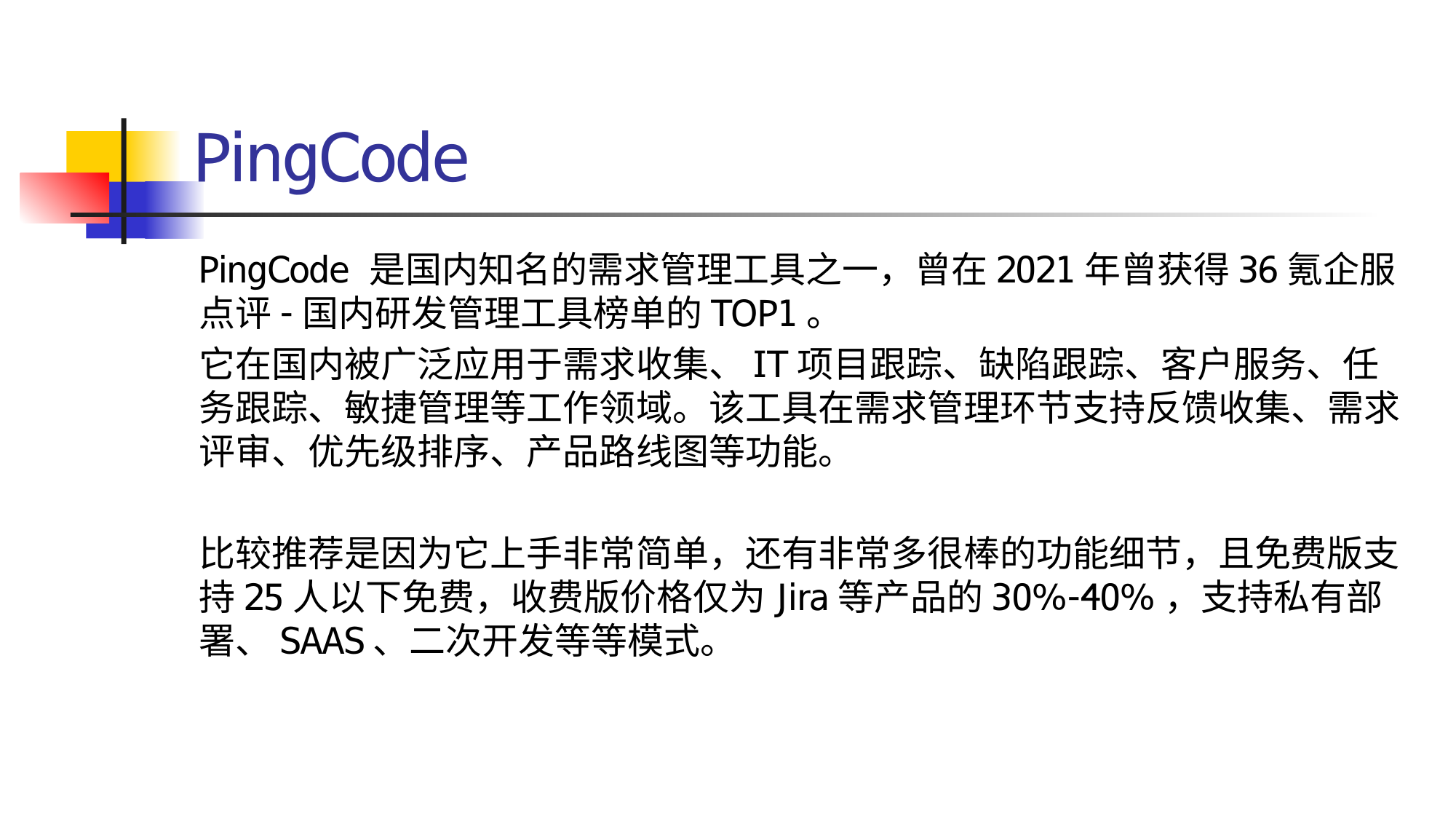

# PingCode
PingCode 是国内知名的需求管理工具之一，曾在2021年曾获得36氪企服点评-国内研发管理工具榜单的TOP1。
它在国内被广泛应用于需求收集、IT项目跟踪、缺陷跟踪、客户服务、任务跟踪、敏捷管理等工作领域。该工具在需求管理环节支持反馈收集、需求评审、优先级排序、产品路线图等功能。

比较推荐是因为它上手非常简单，还有非常多很棒的功能细节，且免费版支持25人以下免费，收费版价格仅为Jira等产品的30%-40%，支持私有部署、SAAS、二次开发等等模式。